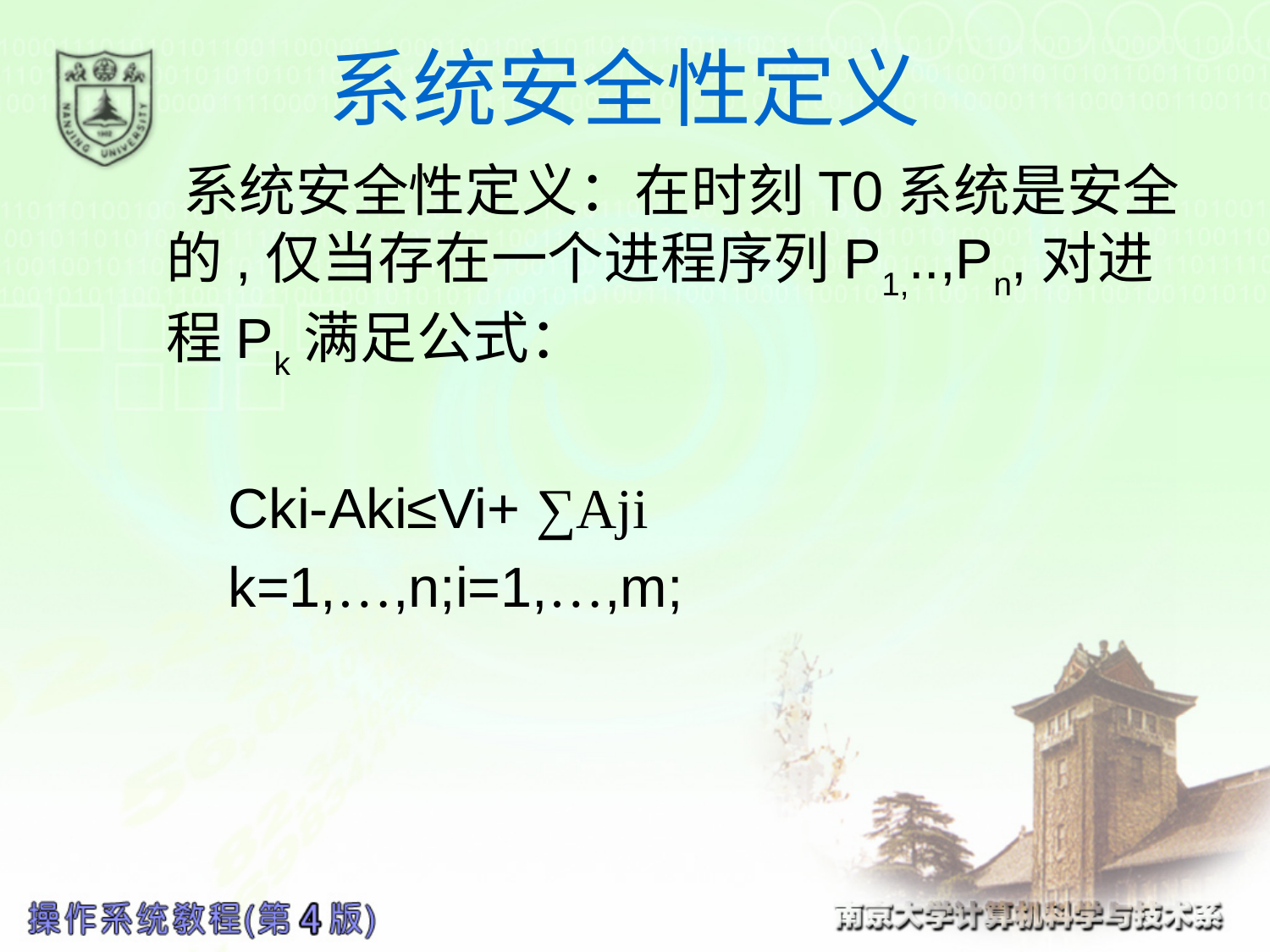

# 系统安全性定义
    系统安全性定义：在时刻T0系统是安全的,仅当存在一个进程序列P1,..,Pn,对进程Pk满足公式：

       Cki-Aki≤Vi+ ∑Aji
       k=1,…,n;i=1,…,m;